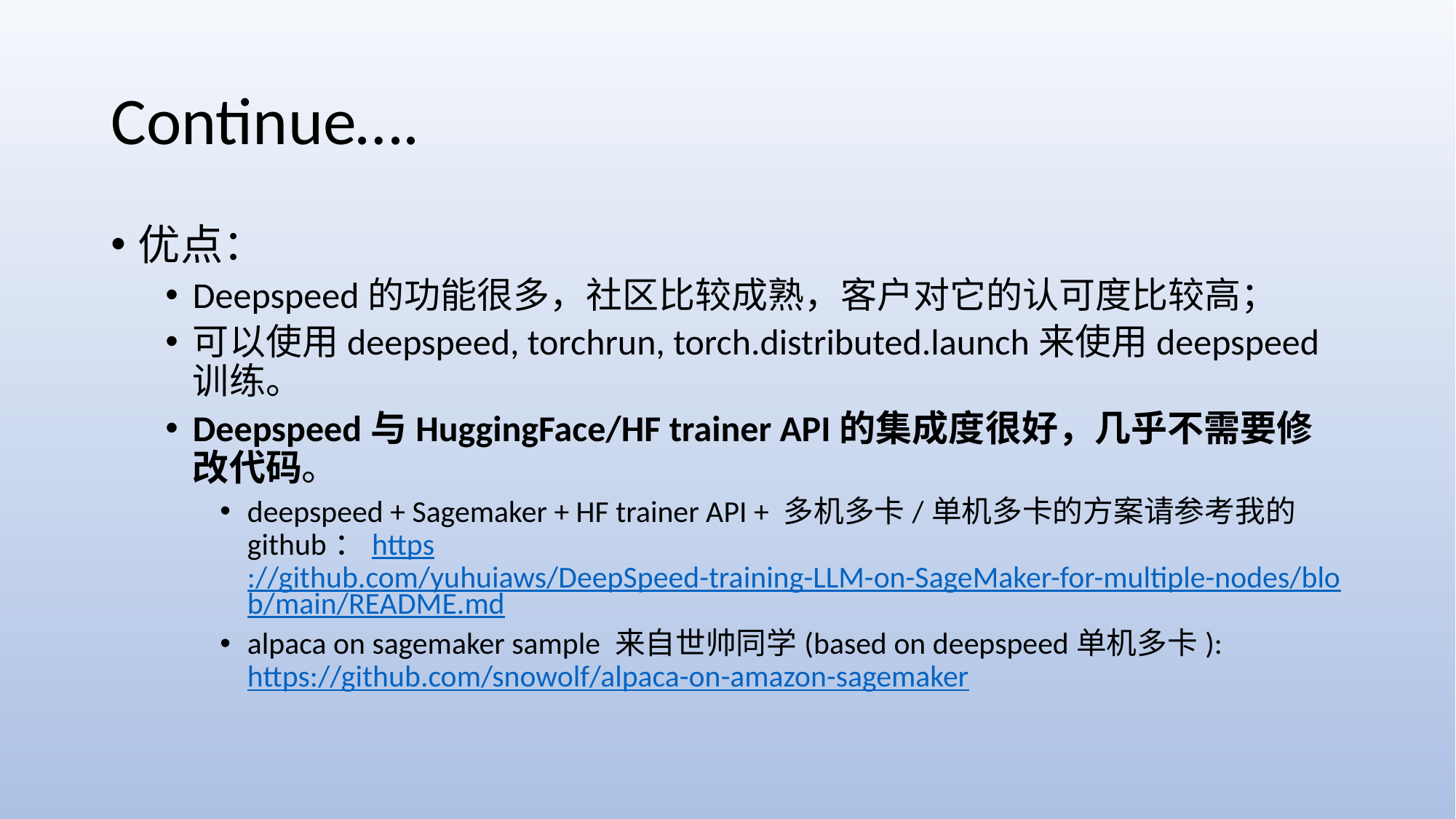

# Continue….
优点：
Deepspeed的功能很多，社区比较成熟，客户对它的认可度比较高；
可以使用deepspeed, torchrun, torch.distributed.launch来使用deepspeed训练。
Deepspeed与HuggingFace/HF trainer API的集成度很好，几乎不需要修改代码。
deepspeed + Sagemaker + HF trainer API + 多机多卡/单机多卡的方案请参考我的github：https://github.com/yuhuiaws/DeepSpeed-training-LLM-on-SageMaker-for-multiple-nodes/blob/main/README.md
alpaca on sagemaker sample 来自世帅同学(based on deepspeed单机多卡): https://github.com/snowolf/alpaca-on-amazon-sagemaker